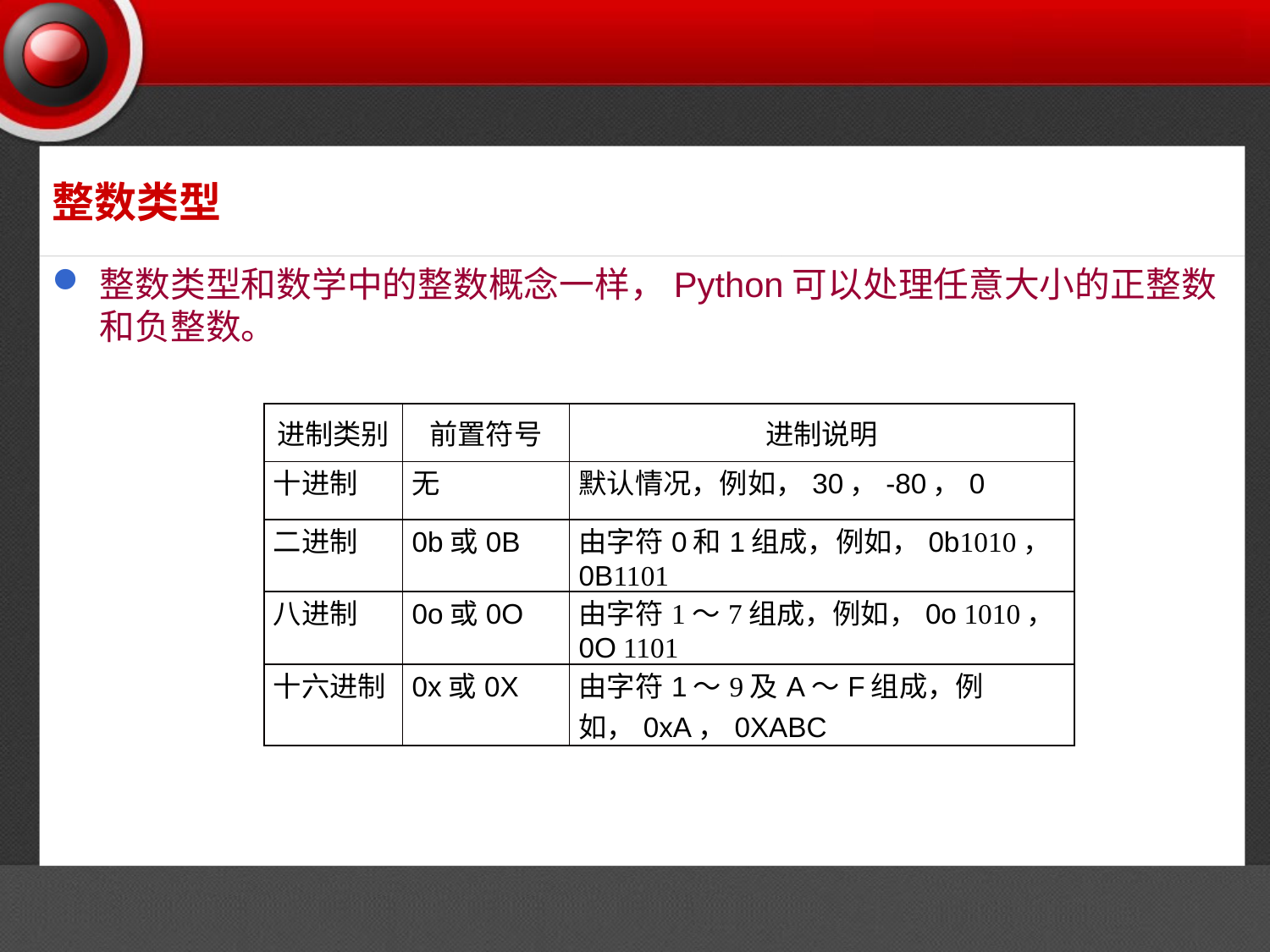

# 整数类型
整数类型和数学中的整数概念一样，Python可以处理任意大小的正整数和负整数。

| 进制类别 | 前置符号 | 进制说明 |
| --- | --- | --- |
| 十进制 | 无 | 默认情况，例如，30，-80，0 |
| 二进制 | 0b或0B | 由字符0和1组成，例如，0b1010，0B1101 |
| 八进制 | 0o或0O | 由字符1～7组成，例如，0o 1010，0O 1101 |
| 十六进制 | 0x或0X | 由字符1～9及A～F组成，例如，0xA，0XABC |